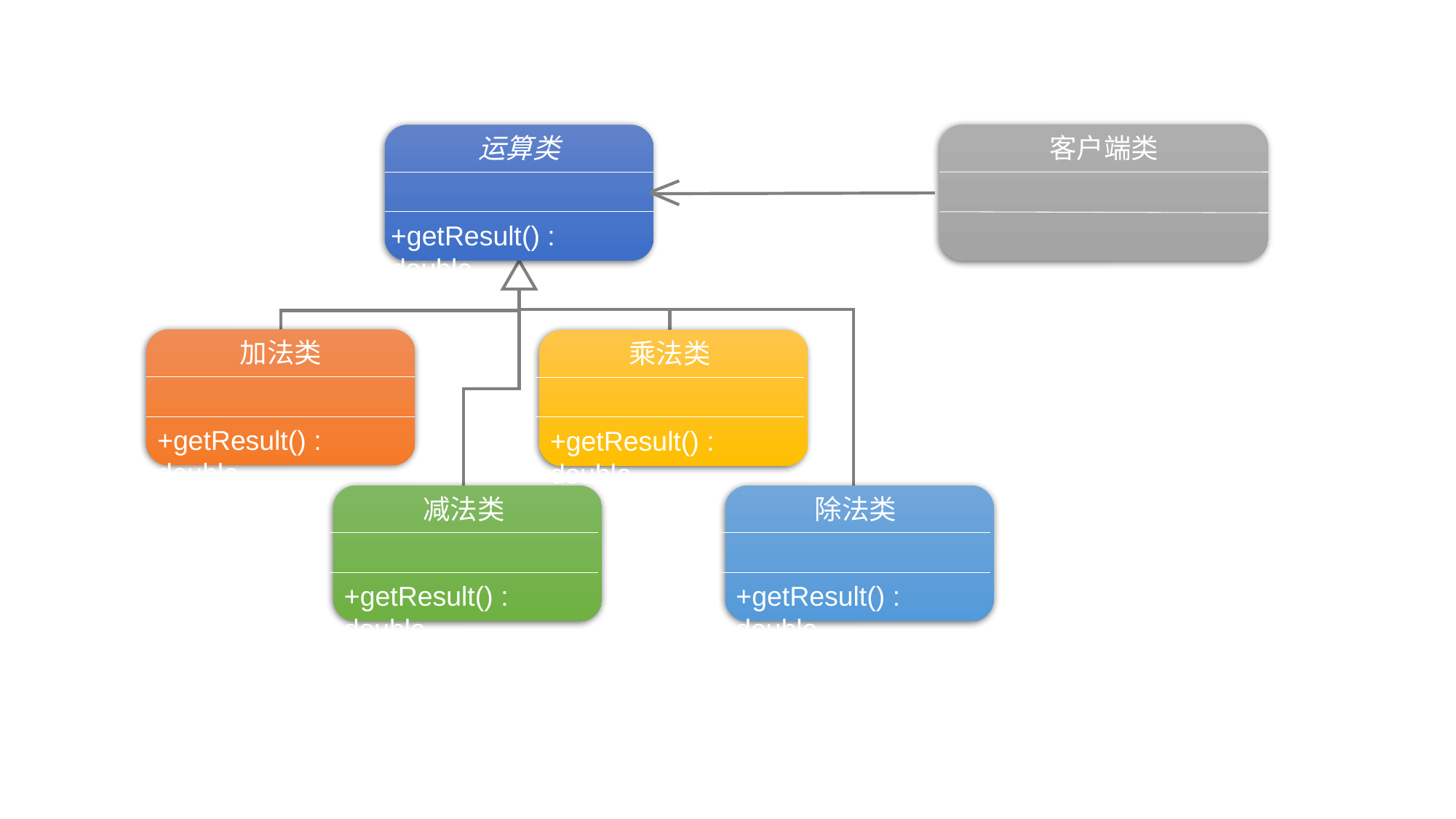

客户端类

运算类
+getResult() : double

加法类
+getResult() : double

乘法类
+getResult() : double

除法类
+getResult() : double

减法类
+getResult() : double